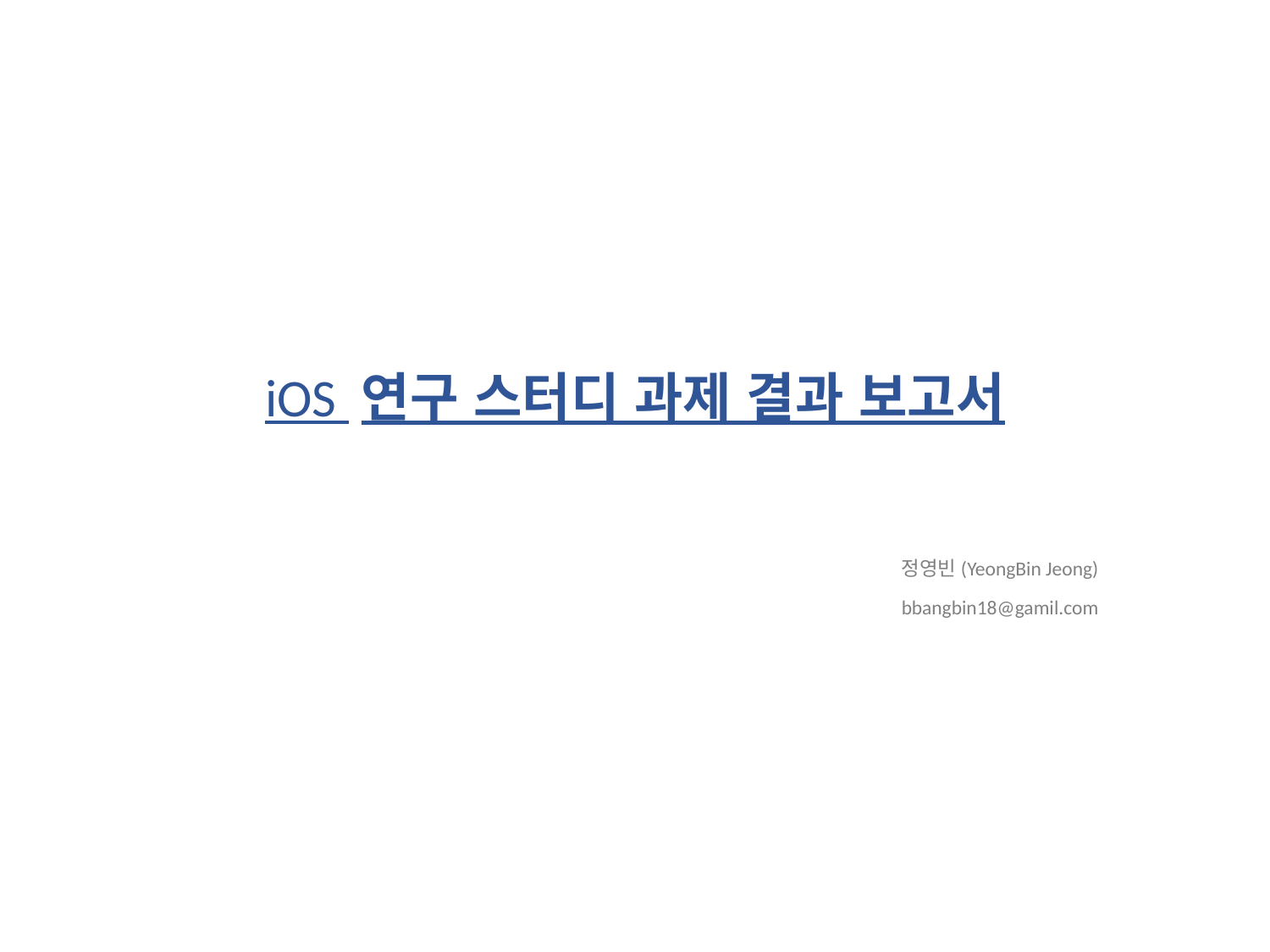

# iOS 연구 스터디 과제 결과 보고서
정영빈(YeongBin Jeong)
bbangbin18@gamil.com